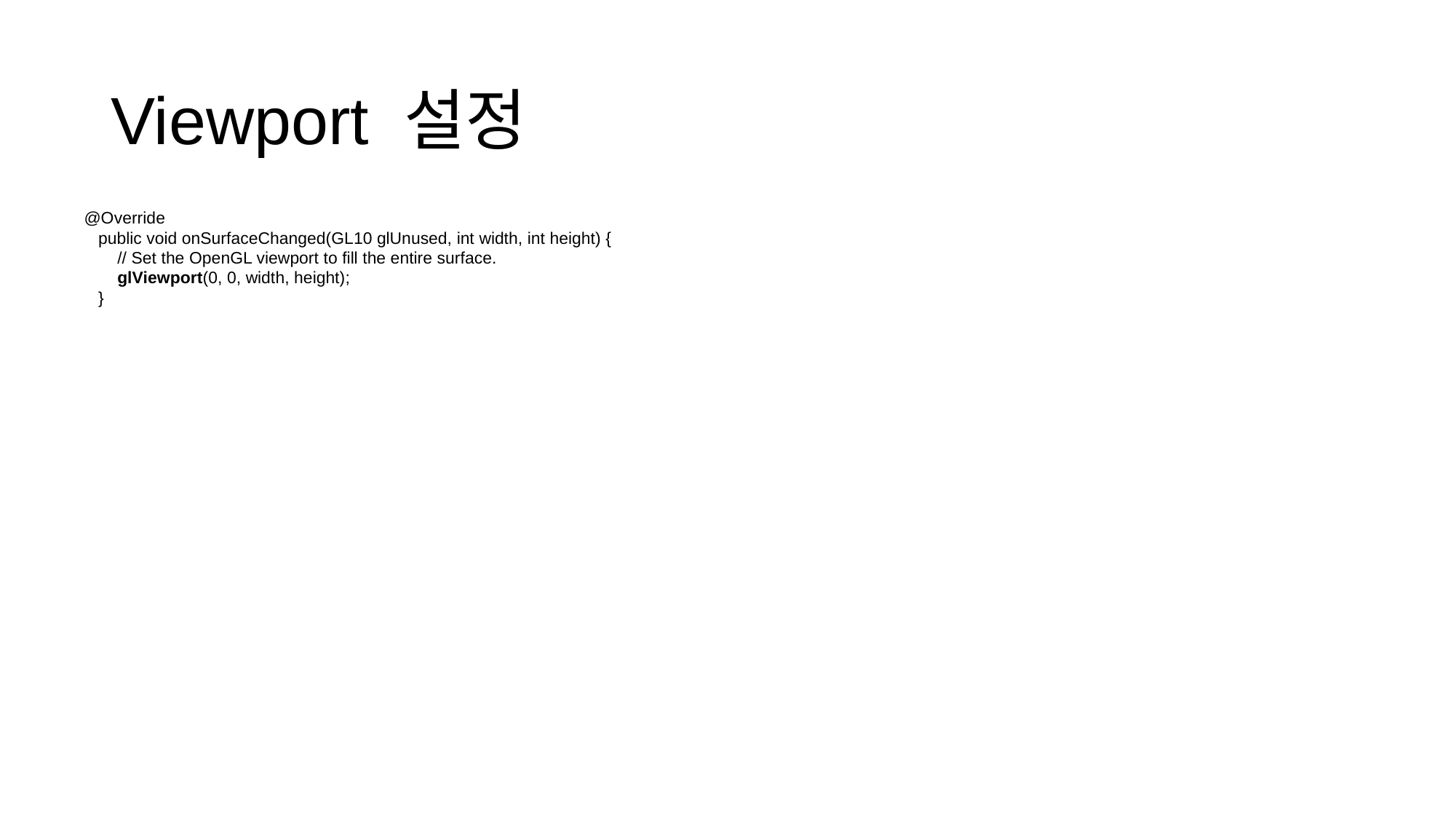

# Viewport 설정
 @Override
    public void onSurfaceChanged(GL10 glUnused, int width, int height) {
        // Set the OpenGL viewport to fill the entire surface.
        glViewport(0, 0, width, height);
    }